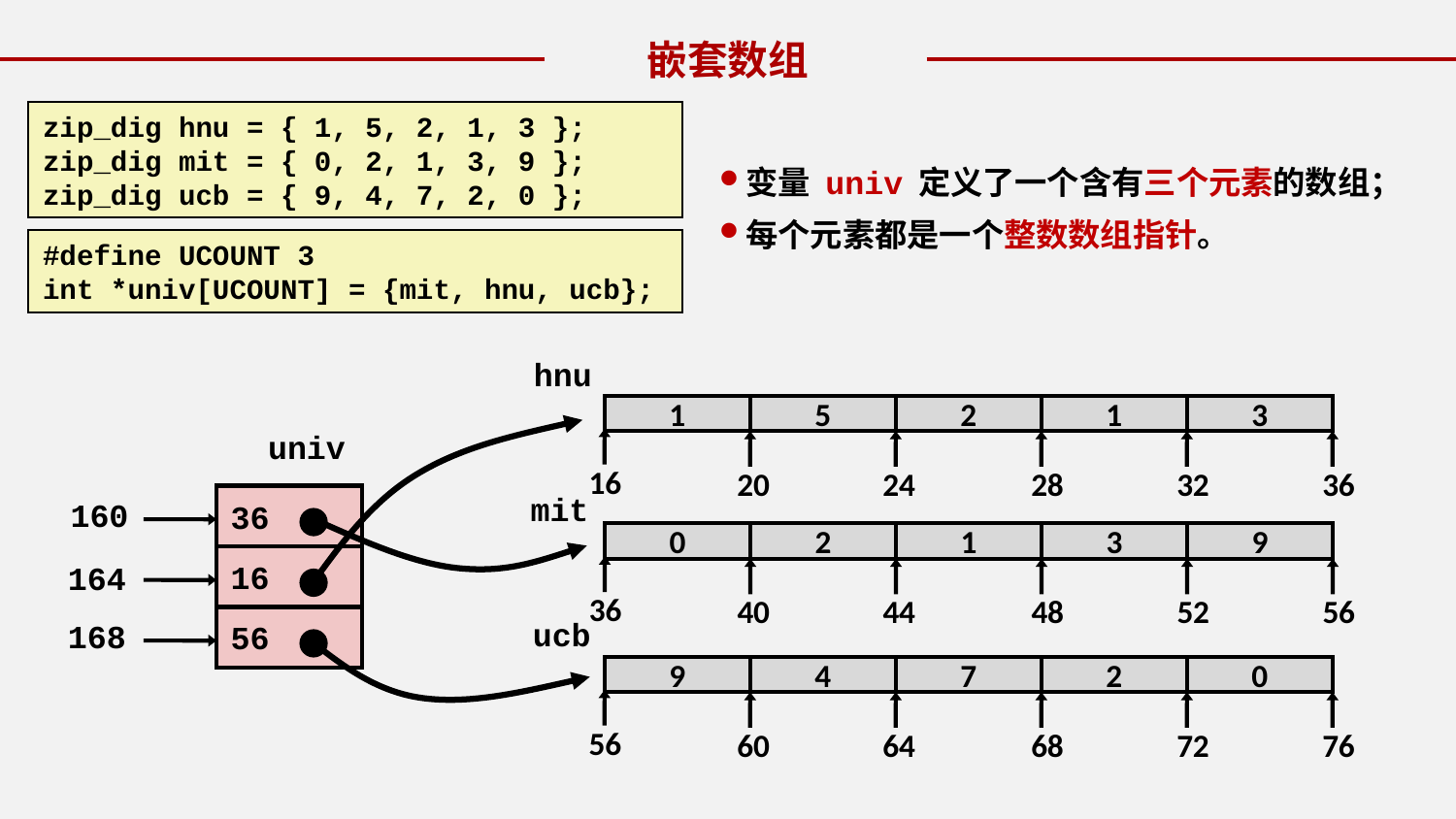

嵌套数组
zip_dig hnu = { 1, 5, 2, 1, 3 };
zip_dig mit = { 0, 2, 1, 3, 9 };
zip_dig ucb = { 9, 4, 7, 2, 0 };
变量 univ 定义了一个含有三个元素的数组；
每个元素都是一个整数数组指针。
#define UCOUNT 3
int *univ[UCOUNT] = {mit, hnu, ucb};
hnu
1
5
2
1
3

16
20
24
28
32
36
univ
36
160

16
164

56
168

mit

0
2
1
3
9

36
40
44
48
52
56
ucb

9
4
7
2
0

56
60
64
68
72
76